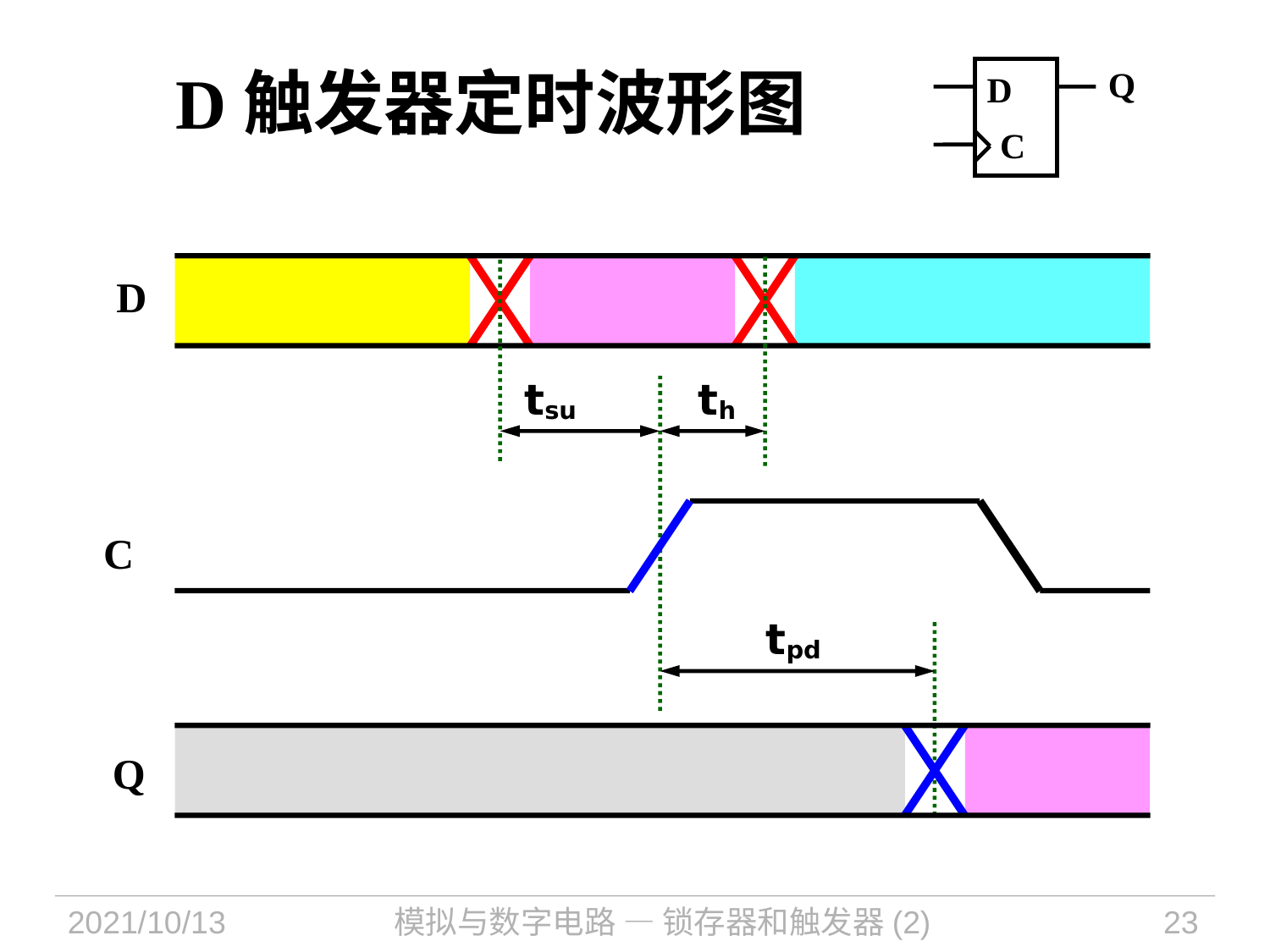

# D触发器定时波形图
Q

D

C

D
tsu
th

C

tpd

Q
2021/10/13
模拟与数字电路 — 锁存器和触发器(2)
23